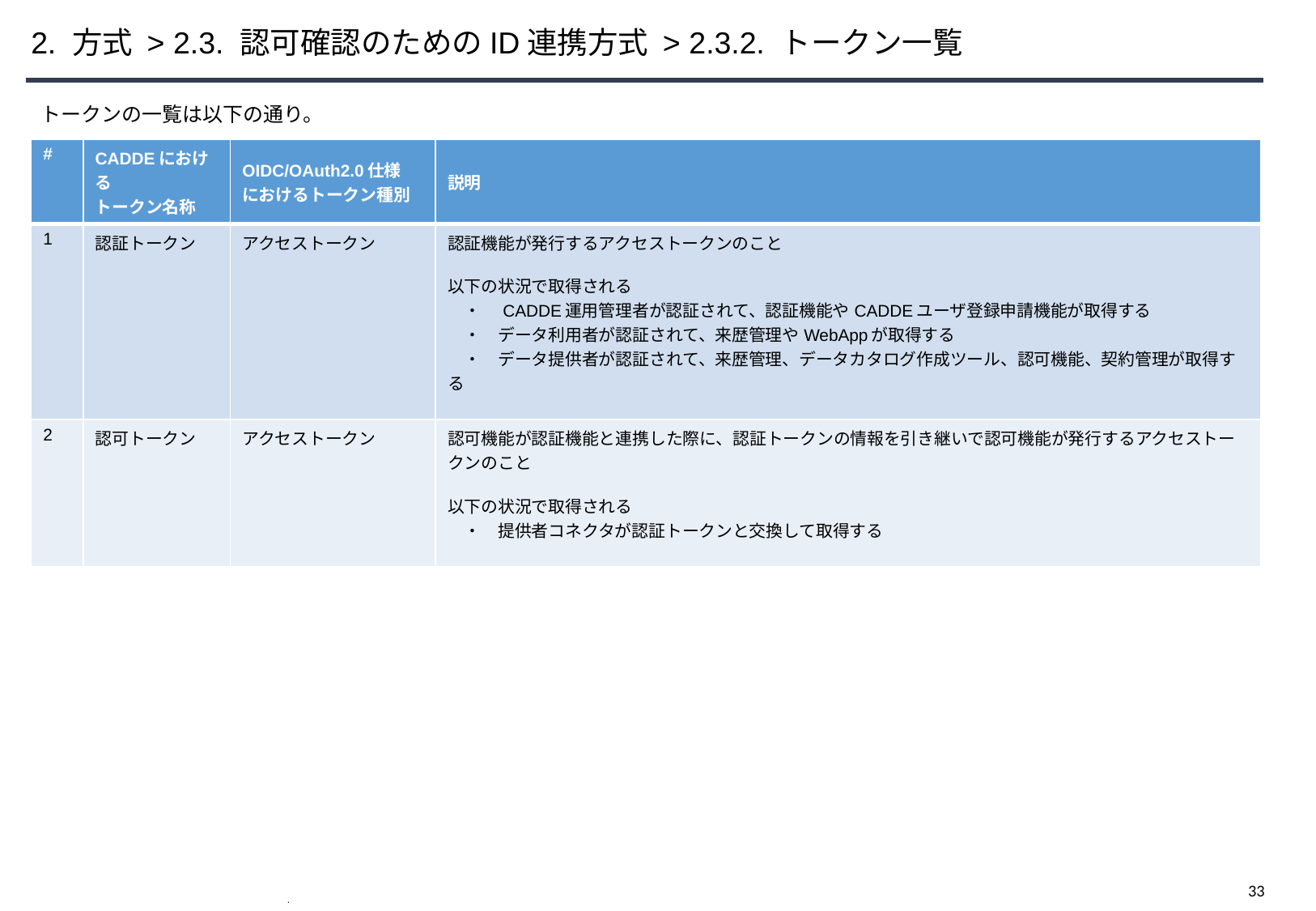

# 2. 方式 > 2.3. 認可確認のためのID連携方式 > 2.3.2. トークン一覧
トークンの一覧は以下の通り。
| # | CADDEにおける トークン名称 | OIDC/OAuth2.0仕様 におけるトークン種別 | 説明 |
| --- | --- | --- | --- |
| 1 | 認証トークン | アクセストークン | 認証機能が発行するアクセストークンのこと 以下の状況で取得される 　・　CADDE運用管理者が認証されて、認証機能やCADDEユーザ登録申請機能が取得する 　・　データ利用者が認証されて、来歴管理やWebAppが取得する 　・　データ提供者が認証されて、来歴管理、データカタログ作成ツール、認可機能、契約管理が取得する |
| 2 | 認可トークン | アクセストークン | 認可機能が認証機能と連携した際に、認証トークンの情報を引き継いで認可機能が発行するアクセストークンのこと 以下の状況で取得される 　・　提供者コネクタが認証トークンと交換して取得する |